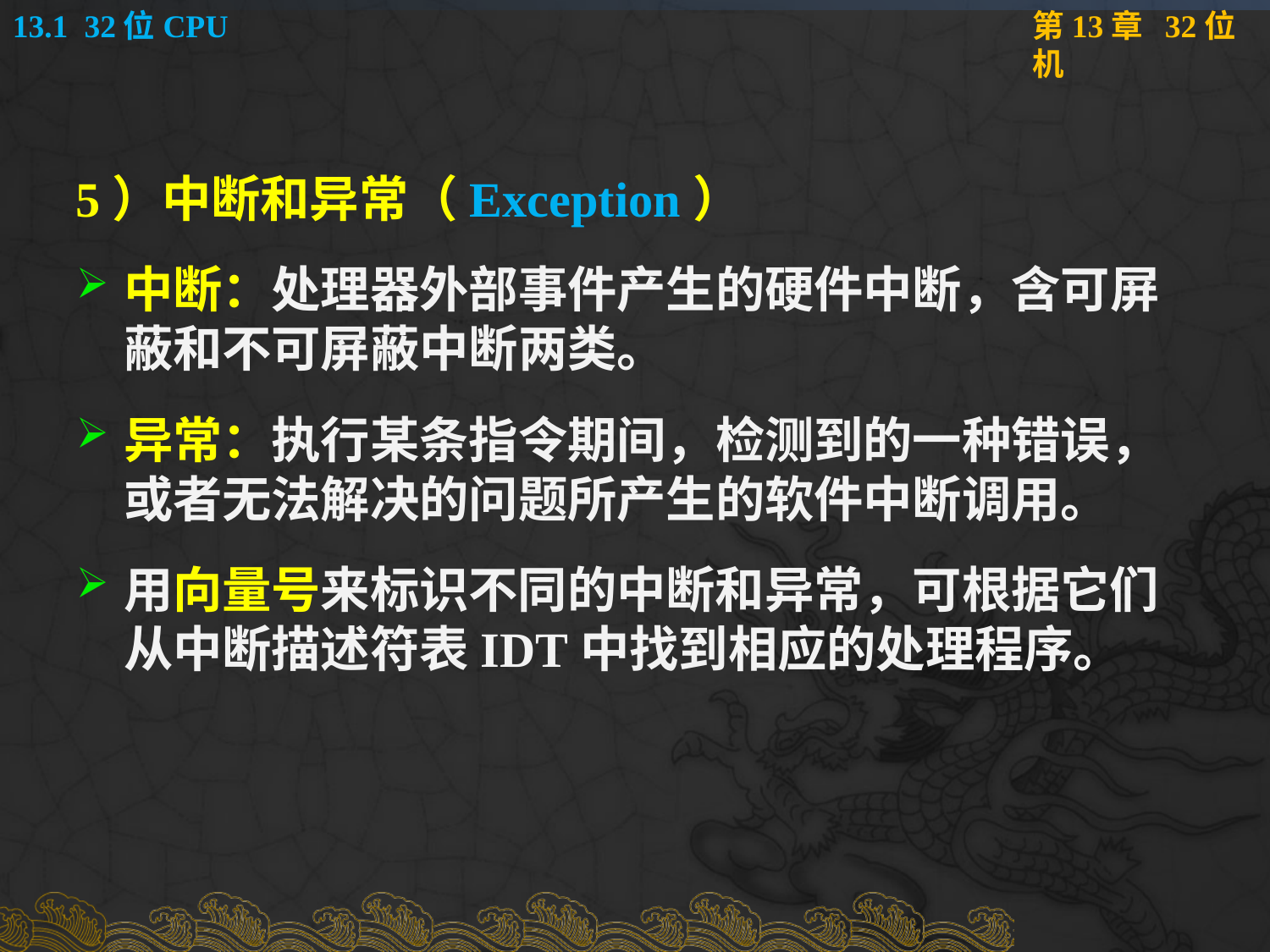

5）中断和异常（Exception）
中断：处理器外部事件产生的硬件中断，含可屏蔽和不可屏蔽中断两类。
异常：执行某条指令期间，检测到的一种错误，或者无法解决的问题所产生的软件中断调用。
用向量号来标识不同的中断和异常，可根据它们从中断描述符表IDT中找到相应的处理程序。